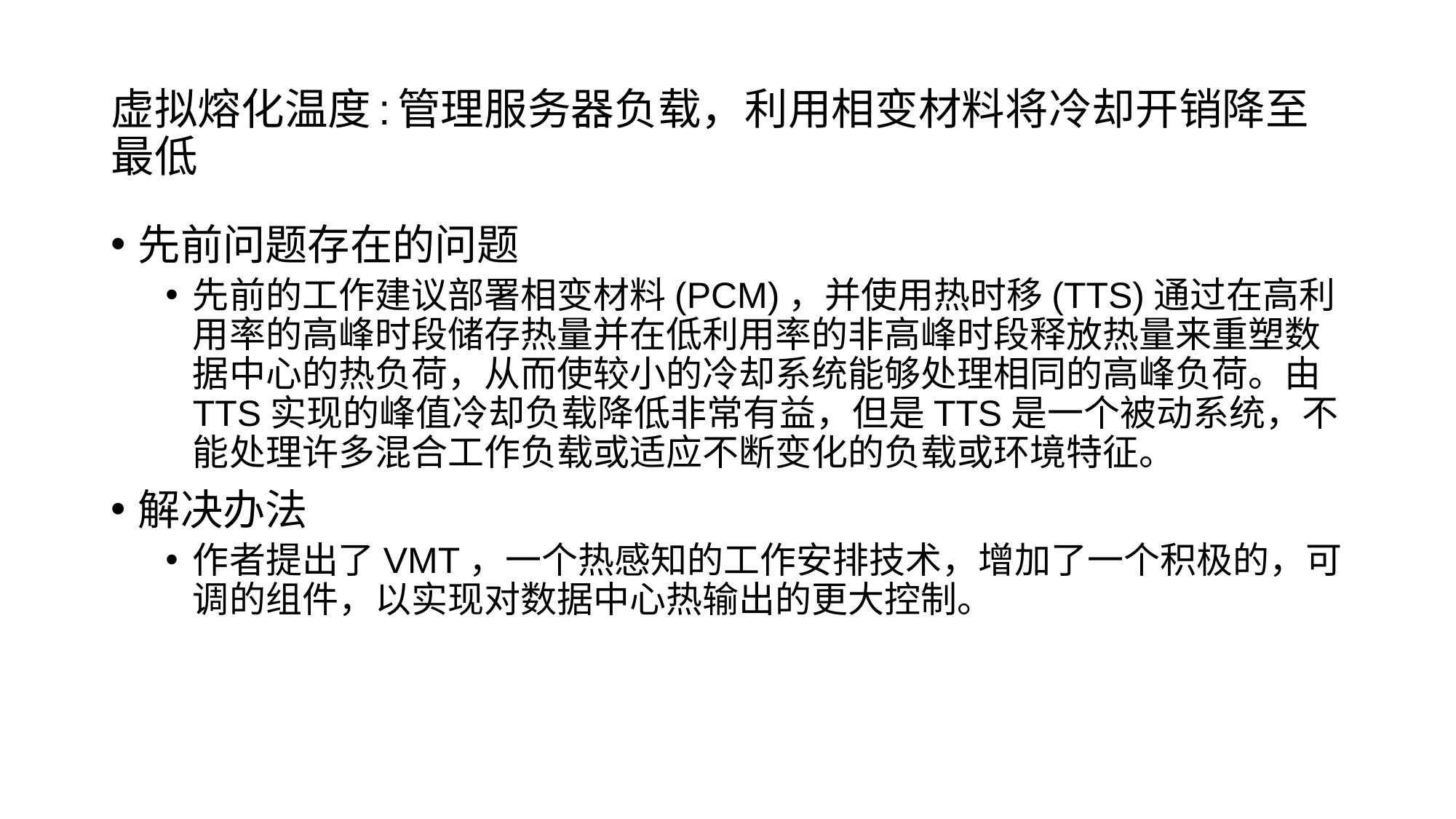

# 虚拟熔化温度:管理服务器负载，利用相变材料将冷却开销降至最低
先前问题存在的问题
先前的工作建议部署相变材料(PCM)，并使用热时移(TTS)通过在高利用率的高峰时段储存热量并在低利用率的非高峰时段释放热量来重塑数据中心的热负荷，从而使较小的冷却系统能够处理相同的高峰负荷。由TTS实现的峰值冷却负载降低非常有益，但是TTS是一个被动系统，不能处理许多混合工作负载或适应不断变化的负载或环境特征。
解决办法
作者提出了VMT，一个热感知的工作安排技术，增加了一个积极的，可调的组件，以实现对数据中心热输出的更大控制。